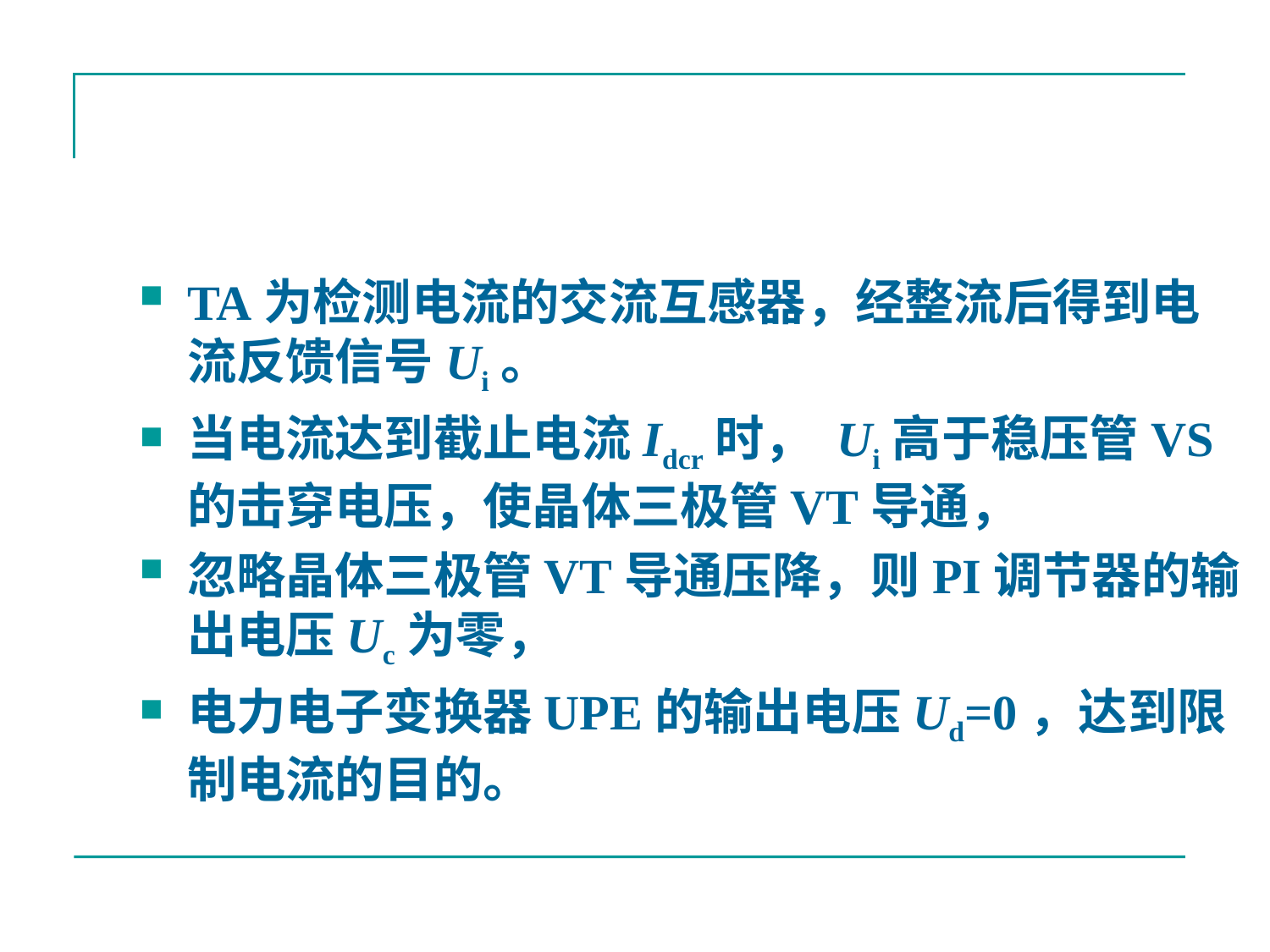

#
TA为检测电流的交流互感器，经整流后得到电流反馈信号Ui。
当电流达到截止电流Idcr时， Ui高于稳压管VS的击穿电压，使晶体三极管VT导通，
忽略晶体三极管VT导通压降，则PI调节器的输出电压Uc为零，
电力电子变换器UPE的输出电压Ud=0，达到限制电流的目的。